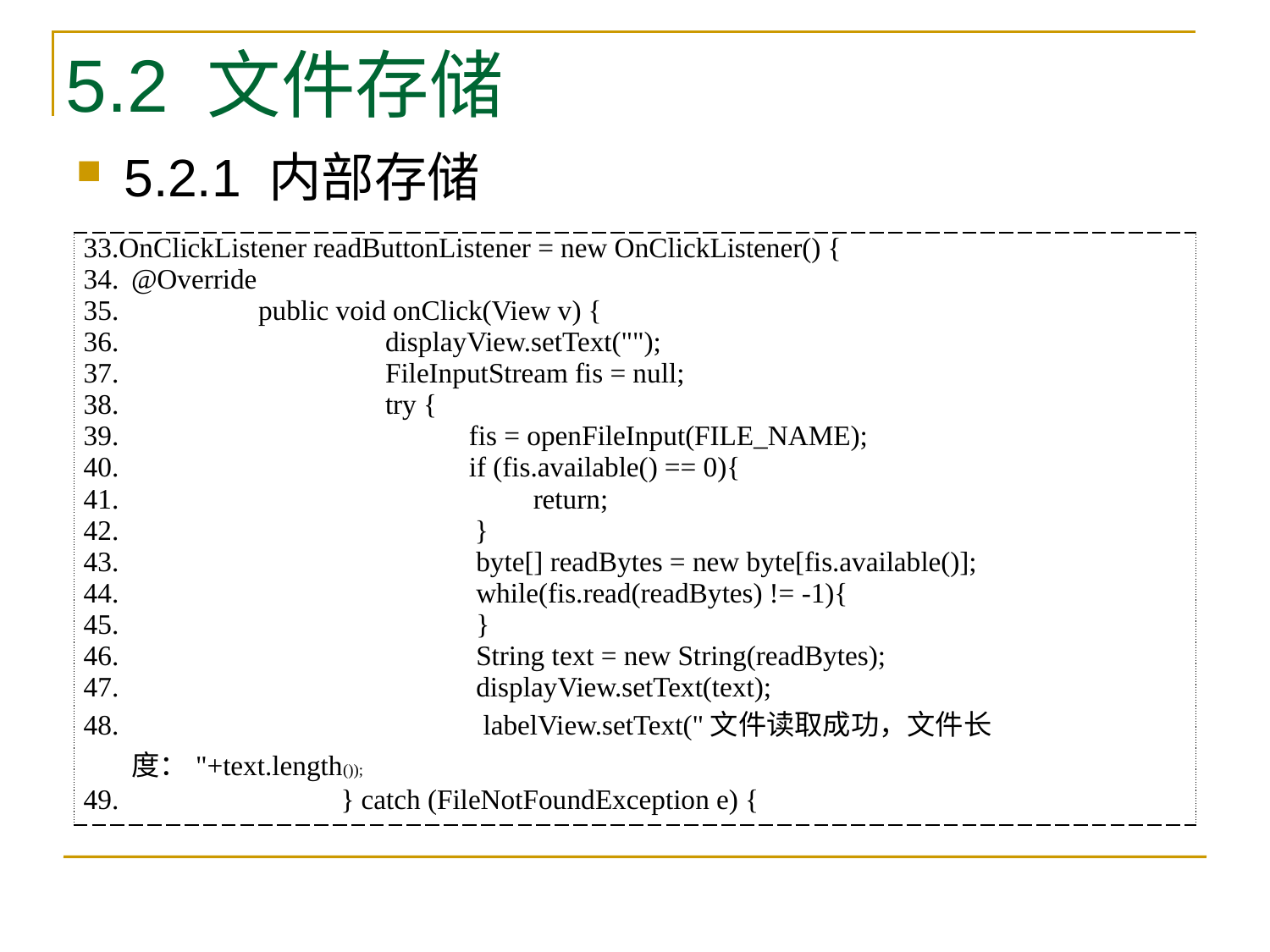

# 5.2 文件存储
5.2.1 内部存储

| 33.OnClickListener readButtonListener = new OnClickListener() { @Override public void onClick(View v) { displayView.setText(""); FileInputStream fis = null; try { fis = openFileInput(FILE\_NAME); if (fis.available() == 0){ return; } byte[] readBytes = new byte[fis.available()]; while(fis.read(readBytes) != -1){ } String text = new String(readBytes); displayView.setText(text); labelView.setText("文件读取成功，文件长度："+text.length()); } catch (FileNotFoundException e) { |
| --- |